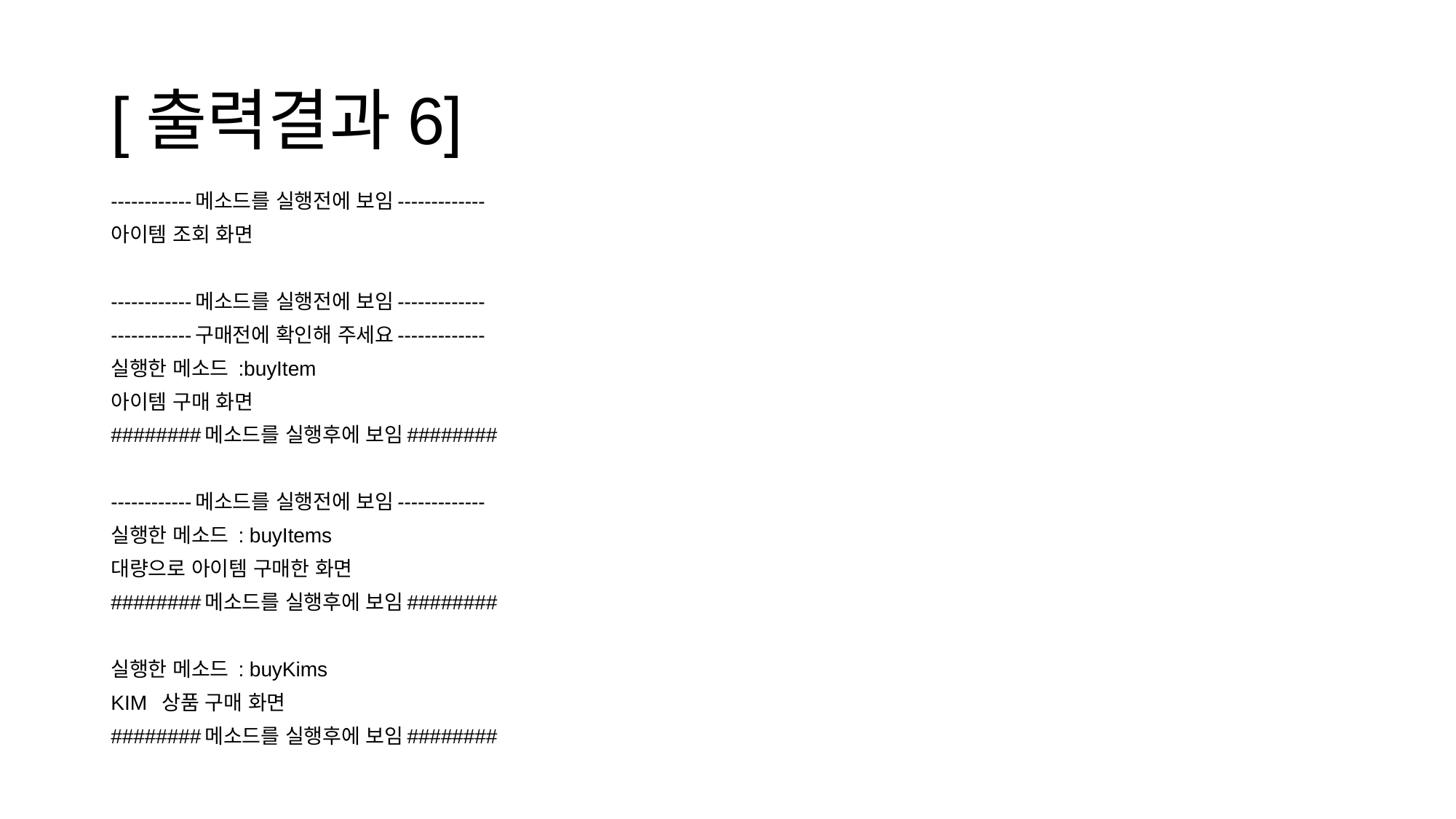

# [출력결과6]
------------메소드를 실행전에 보임-------------
아이템 조회 화면

------------메소드를 실행전에 보임-------------
------------구매전에 확인해 주세요-------------
실행한 메소드 :buyItem
아이템 구매 화면
########메소드를 실행후에 보임########

------------메소드를 실행전에 보임-------------
실행한 메소드 : buyItems
대량으로 아이템 구매한 화면
########메소드를 실행후에 보임########

실행한 메소드 : buyKims
KIM  상품 구매 화면
########메소드를 실행후에 보임########